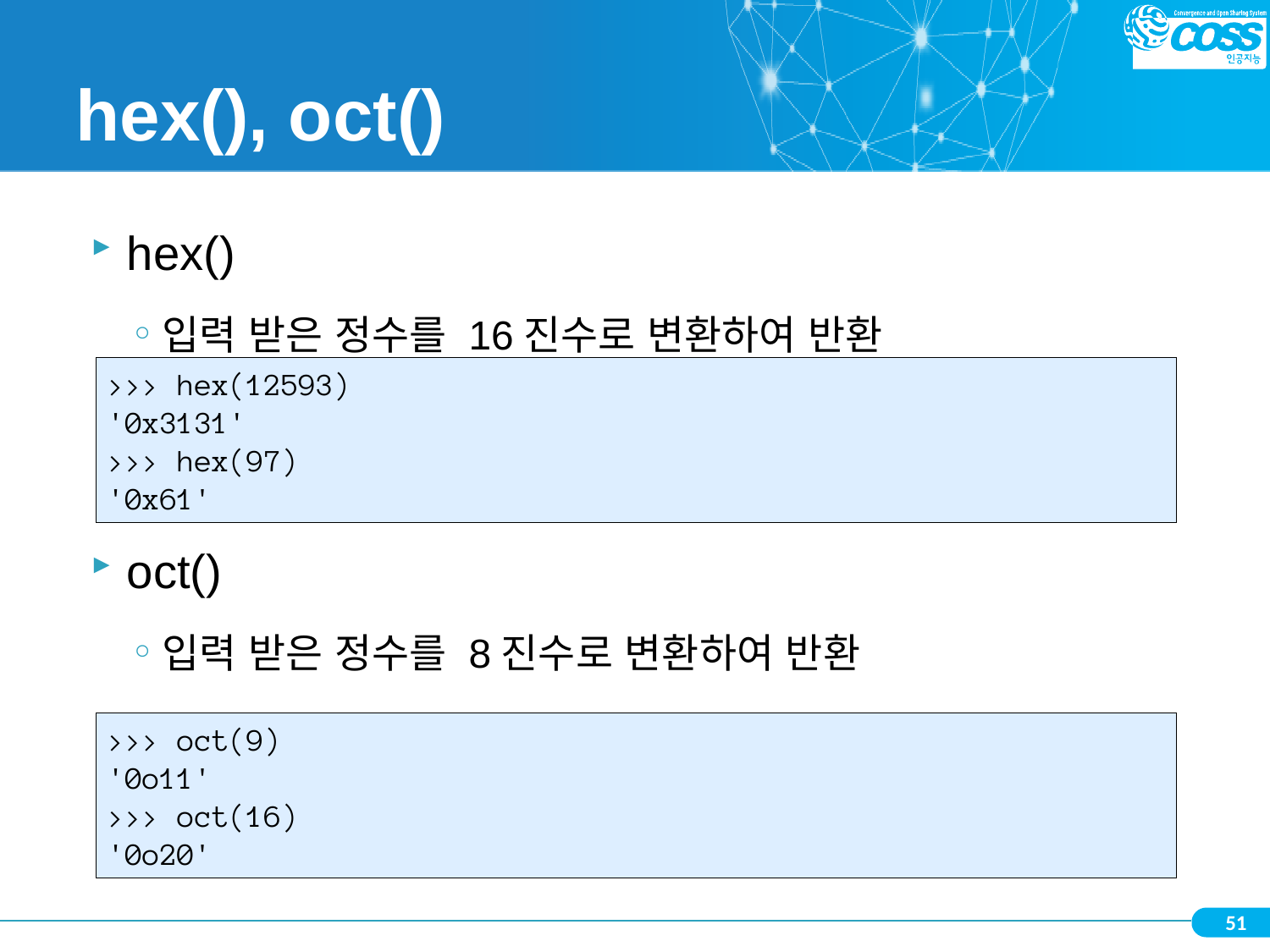

# hex(), oct()
hex()
입력 받은 정수를 16진수로 변환하여 반환

oct()
입력 받은 정수를 8진수로 변환하여 반환

>>> hex(12593)
'0x3131'
>>> hex(97)
'0x61'
>>> oct(9)
'0o11'
>>> oct(16)
'0o20'